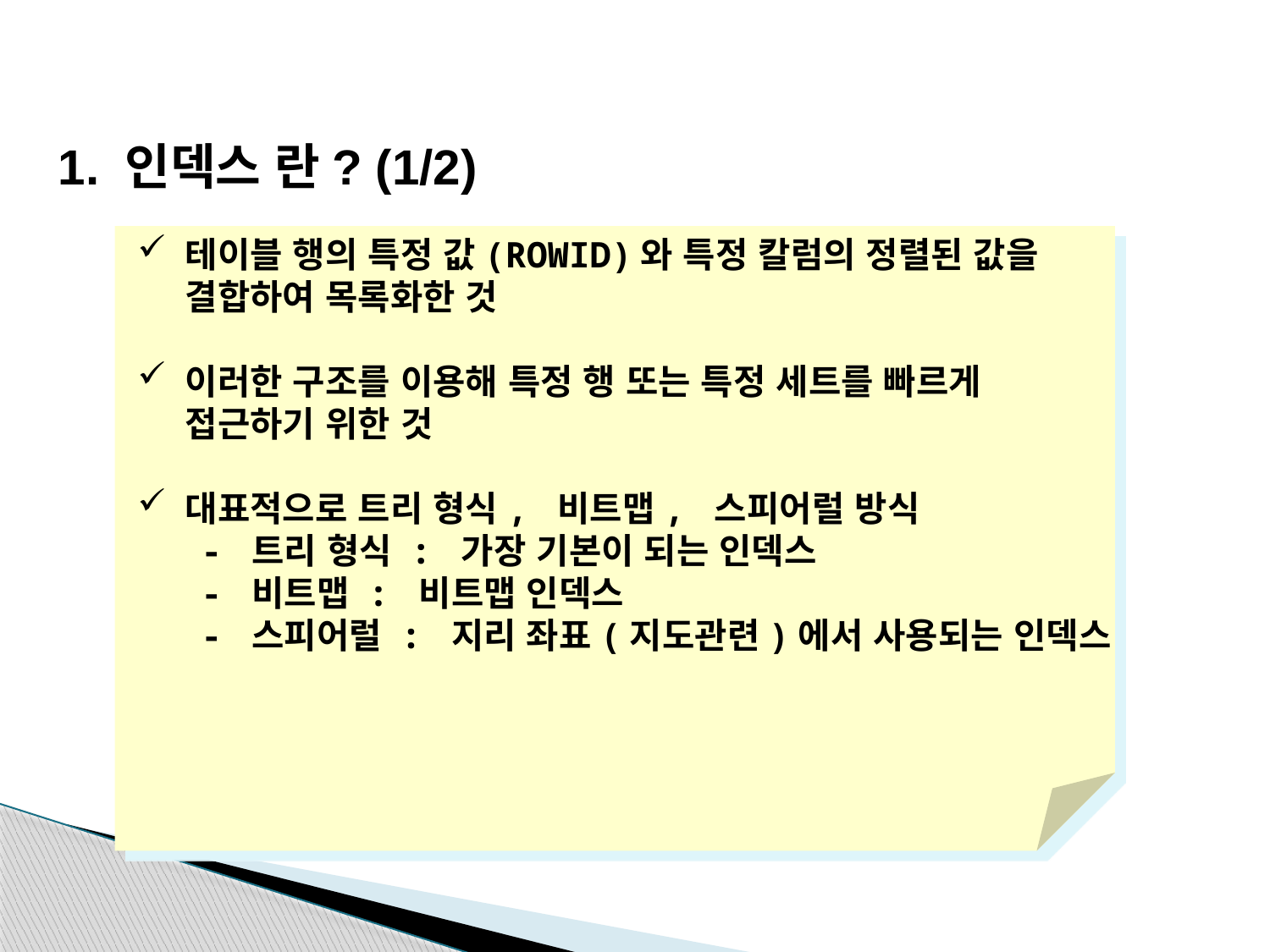

1. 인덱스 란? (1/2)
테이블 행의 특정 값(ROWID)와 특정 칼럼의 정렬된 값을 결합하여 목록화한 것

이러한 구조를 이용해 특정 행 또는 특정 세트를 빠르게 접근하기 위한 것

대표적으로 트리 형식, 비트맵, 스피어럴 방식
   - 트리 형식 : 가장 기본이 되는 인덱스
   - 비트맵 : 비트맵 인덱스
   - 스피어럴 : 지리 좌표(지도관련)에서 사용되는 인덱스